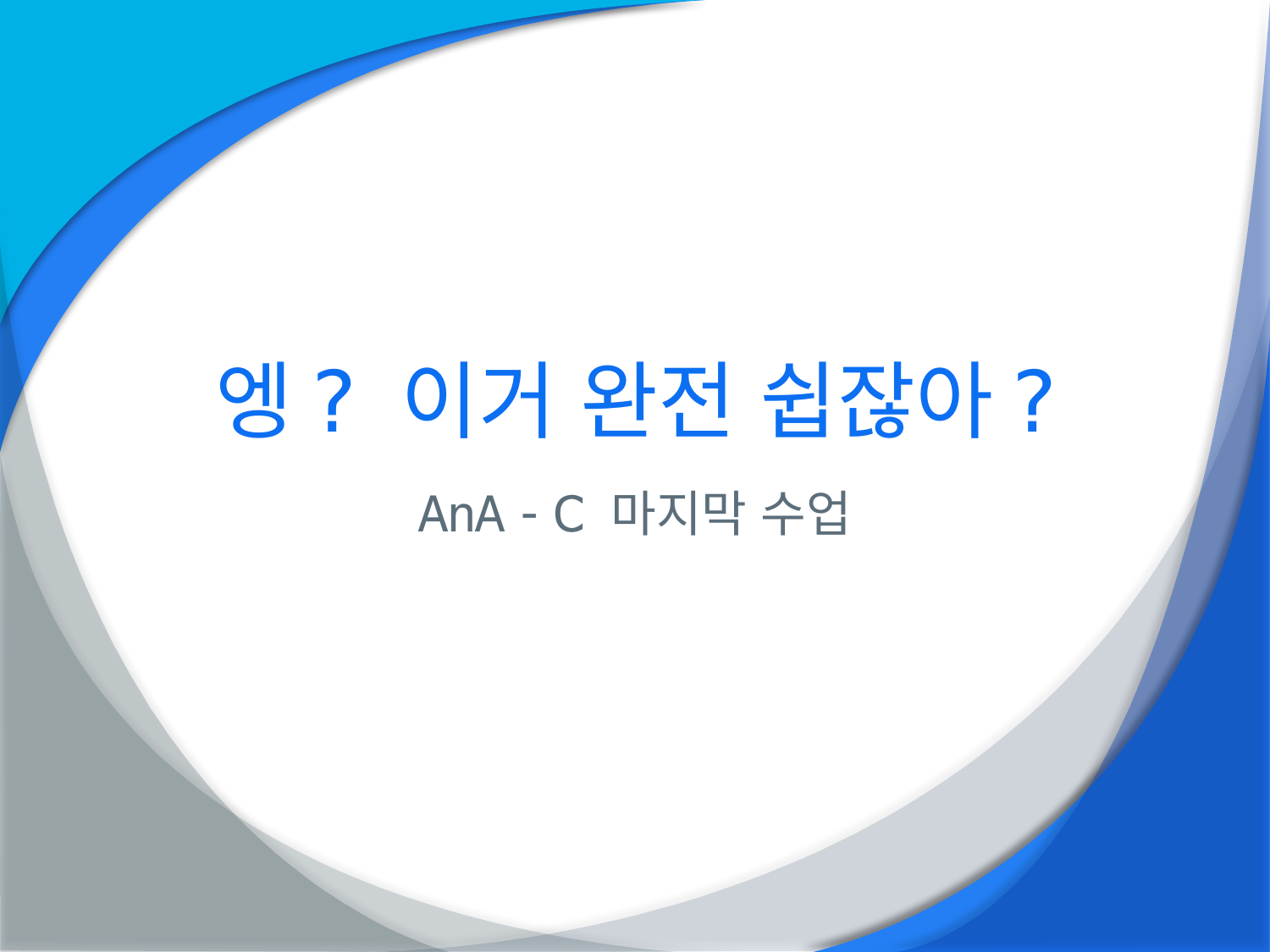

# 엥? 이거 완전 쉽잖아?
AnA - C 마지막 수업